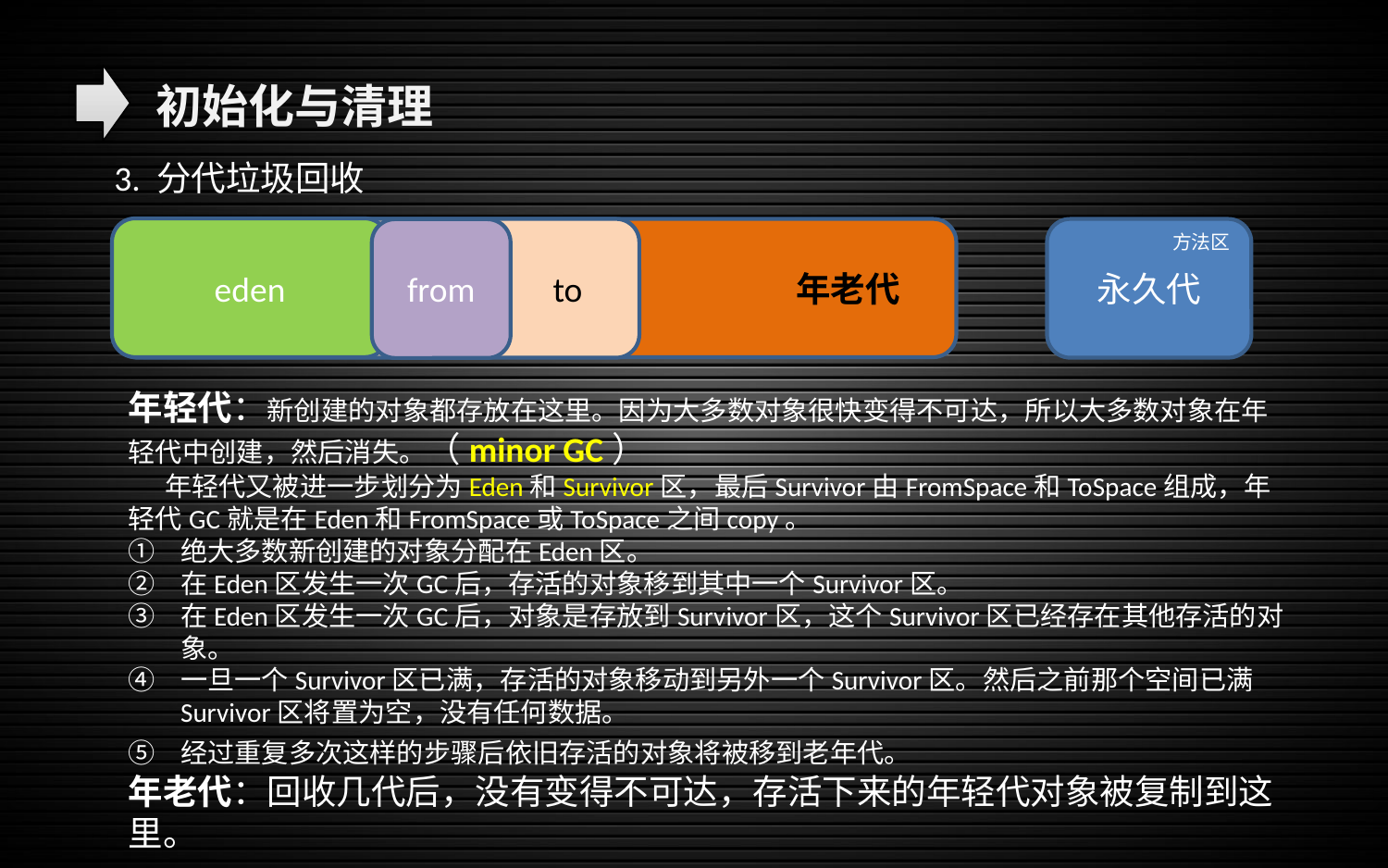

初始化与清理
3. 分代垃圾回收
eden

永久代
from
方法区
年老代
to
年轻代：新创建的对象都存放在这里。因为大多数对象很快变得不可达，所以大多数对象在年轻代中创建，然后消失。（minor GC）
     年轻代又被进一步划分为Eden和Survivor区，最后Survivor由FromSpace和ToSpace组成，年轻代GC就是在Eden和FromSpace或ToSpace之间copy。
绝大多数新创建的对象分配在Eden区。
在Eden区发生一次GC后，存活的对象移到其中一个Survivor区。
在Eden区发生一次GC后，对象是存放到Survivor区，这个Survivor区已经存在其他存活的对象。
一旦一个Survivor区已满，存活的对象移动到另外一个Survivor区。然后之前那个空间已满Survivor区将置为空，没有任何数据。
经过重复多次这样的步骤后依旧存活的对象将被移到老年代。
年老代：回收几代后，没有变得不可达，存活下来的年轻代对象被复制到这里。